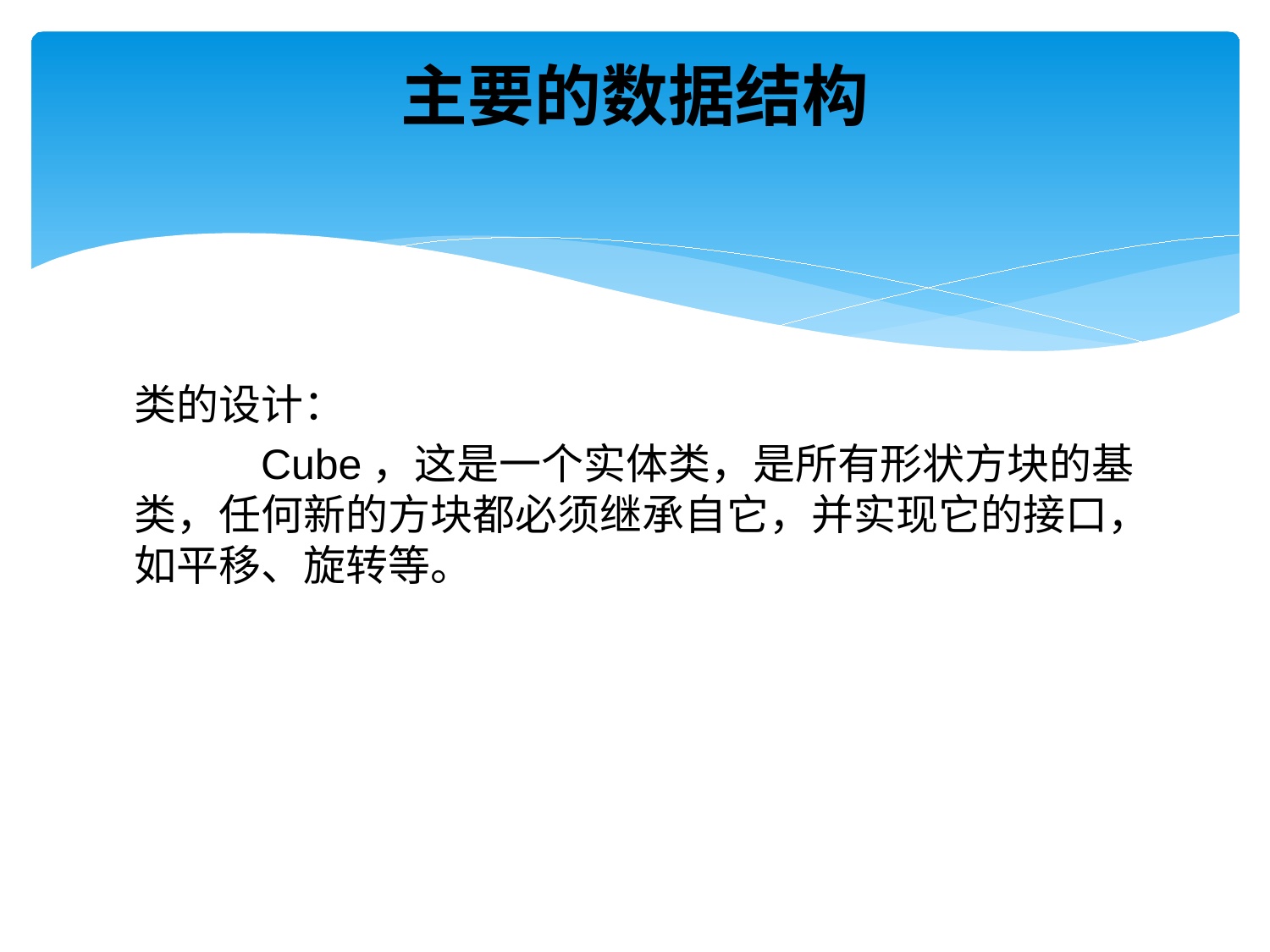

# 主要的数据结构
类的设计：
	Cube，这是一个实体类，是所有形状方块的基类，任何新的方块都必须继承自它，并实现它的接口，如平移、旋转等。